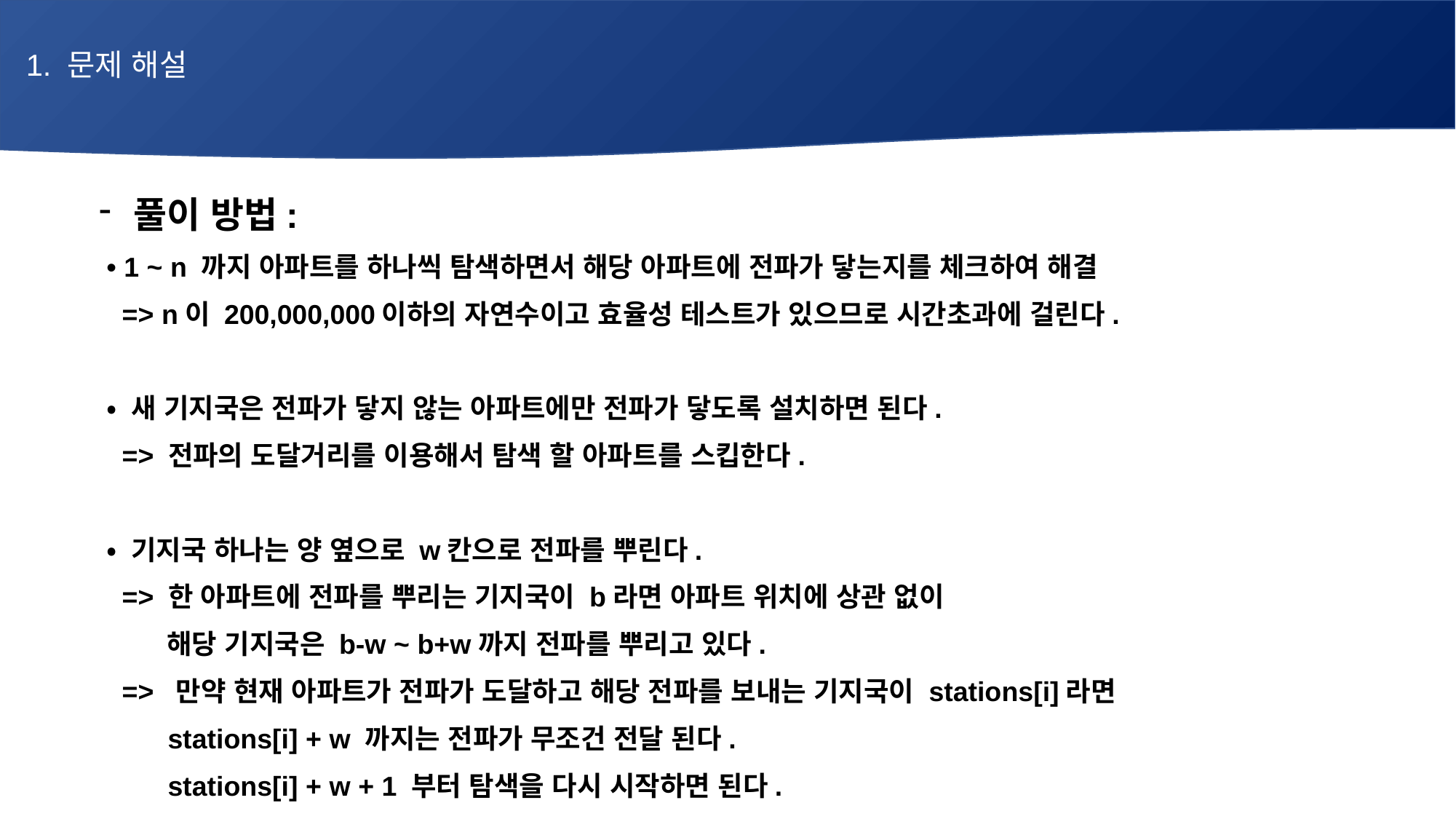

1. 문제 해설
풀이 방법:
 • 1 ~ n 까지 아파트를 하나씩 탐색하면서 해당 아파트에 전파가 닿는지를 체크하여 해결
   => n이 200,000,000이하의 자연수이고 효율성 테스트가 있으므로 시간초과에 걸린다.

 • 새 기지국은 전파가 닿지 않는 아파트에만 전파가 닿도록 설치하면 된다.
   => 전파의 도달거리를 이용해서 탐색 할 아파트를 스킵한다.

 • 기지국 하나는 양 옆으로 w칸으로 전파를 뿌린다.
   => 한 아파트에 전파를 뿌리는 기지국이 b라면 아파트 위치에 상관 없이
        해당 기지국은 b-w ~ b+w까지 전파를 뿌리고 있다.
   =>  만약 현재 아파트가 전파가 도달하고 해당 전파를 보내는 기지국이 stations[i]라면
         stations[i] + w 까지는 전파가 무조건 전달 된다.
         stations[i] + w + 1 부터 탐색을 다시 시작하면 된다.